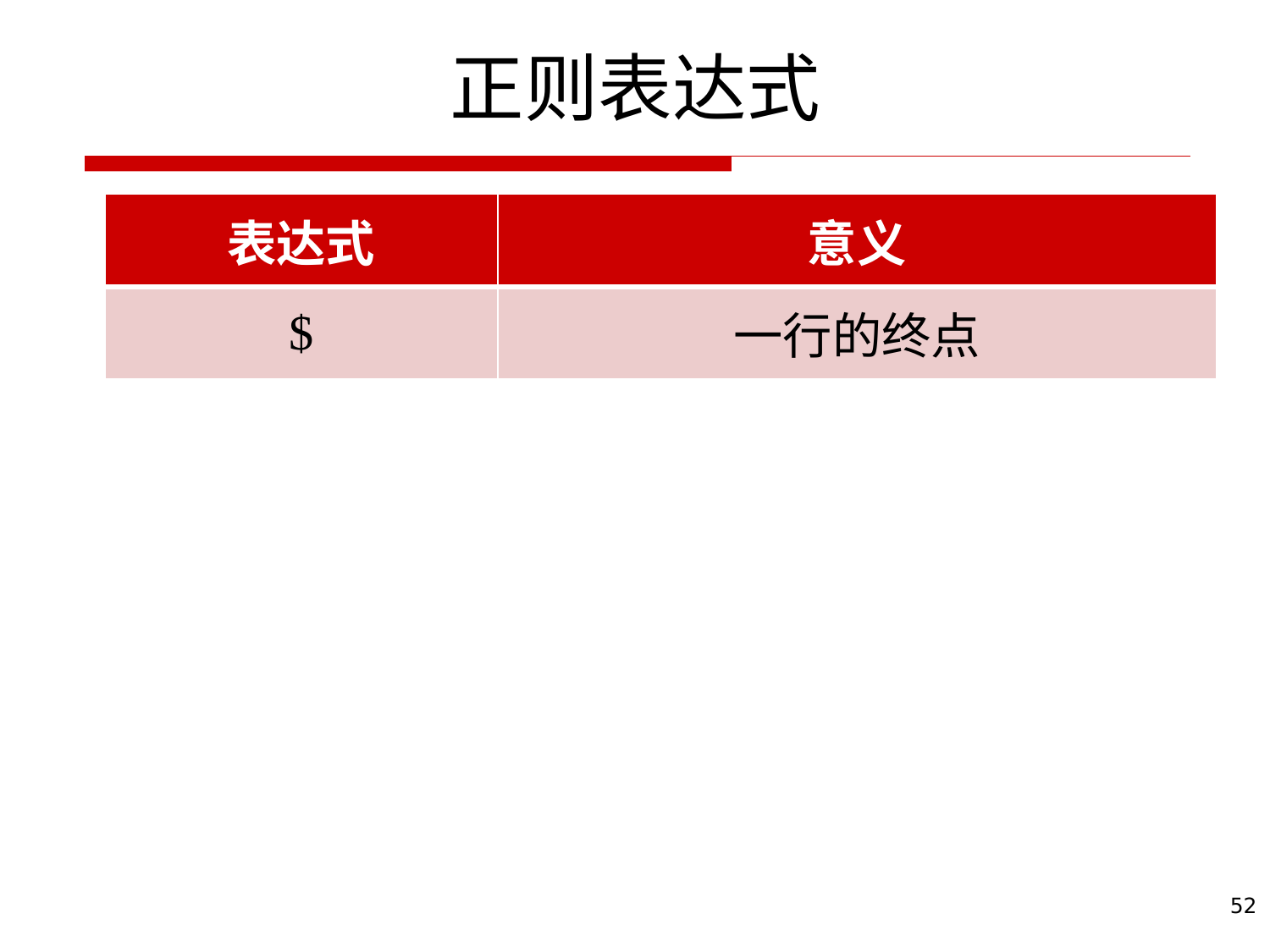

# 正则表达式
| 表达式 | 意义 |
| --- | --- |
| $ | 一行的终点 |

52